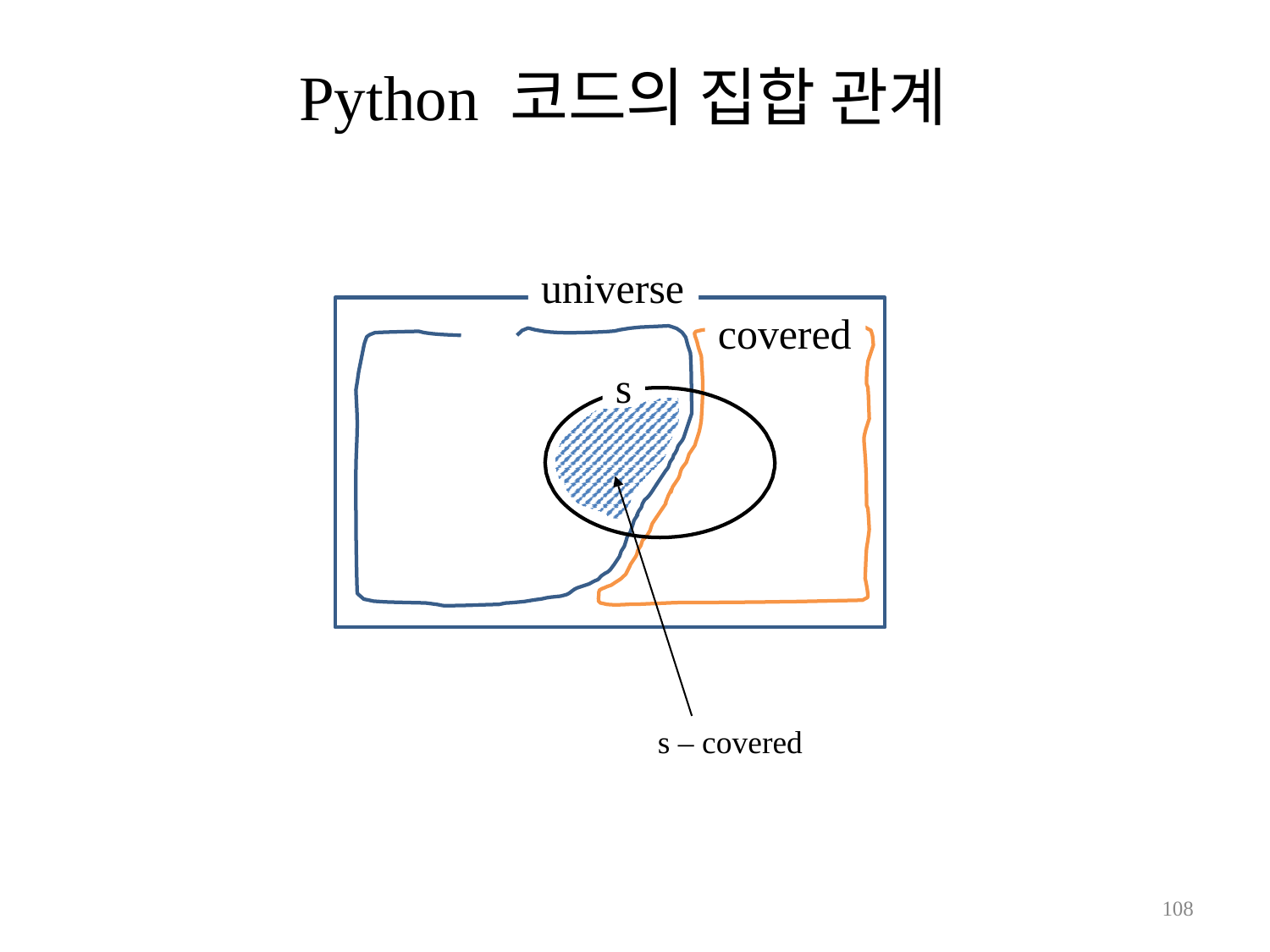

# Python 코드의 집합 관계

universe

covered

s

s – covered
108